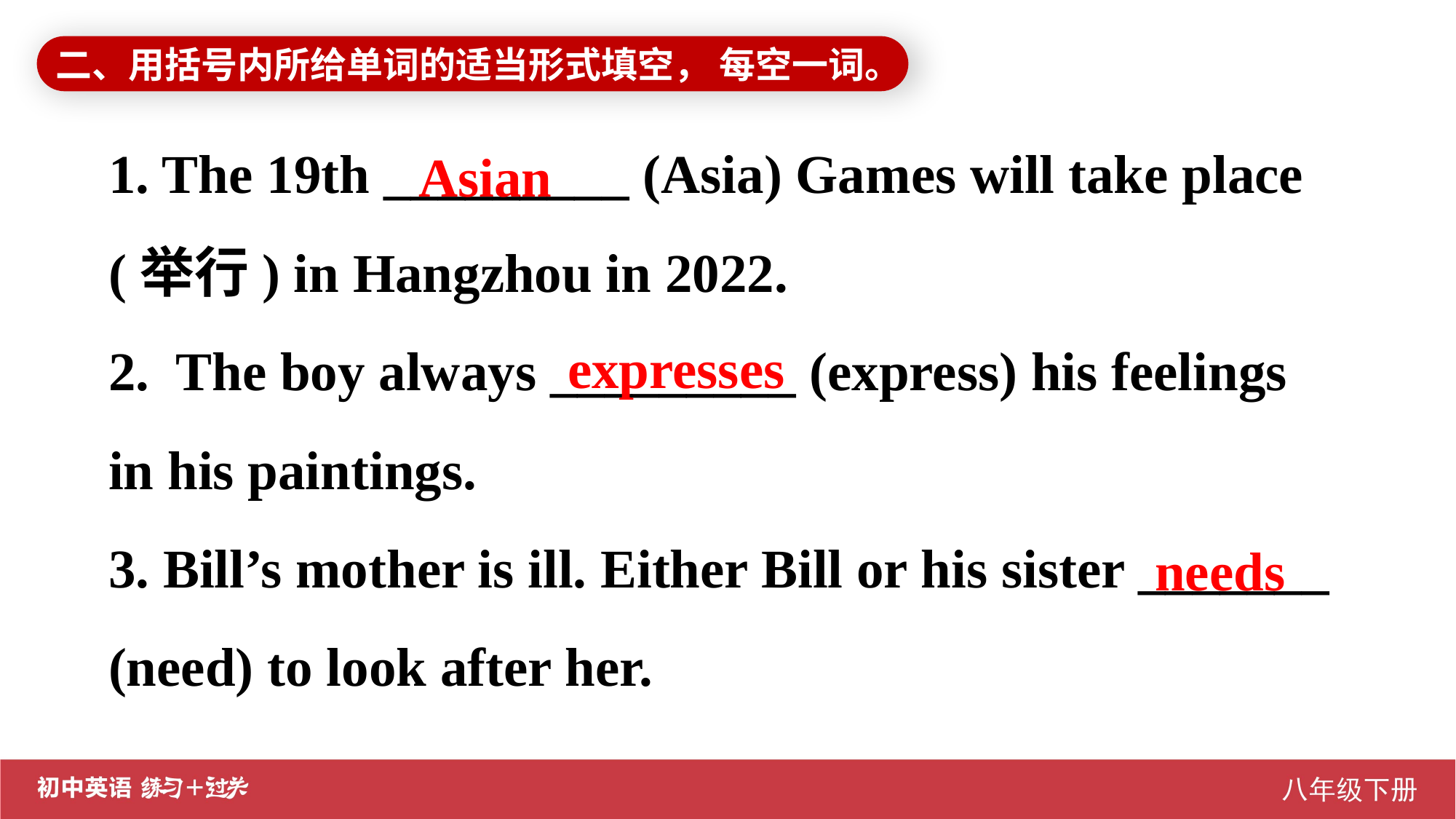

二、用括号内所给单词的适当形式填空， 每空一词。
1. The 19th _________ (Asia) Games will take place (举行) in Hangzhou in 2022.
2.  The boy always _________ (express) his feelings in his paintings.
3. Bill’s mother is ill. Either Bill or his sister _______ (need) to look after her.
 Asian
expresses
needs